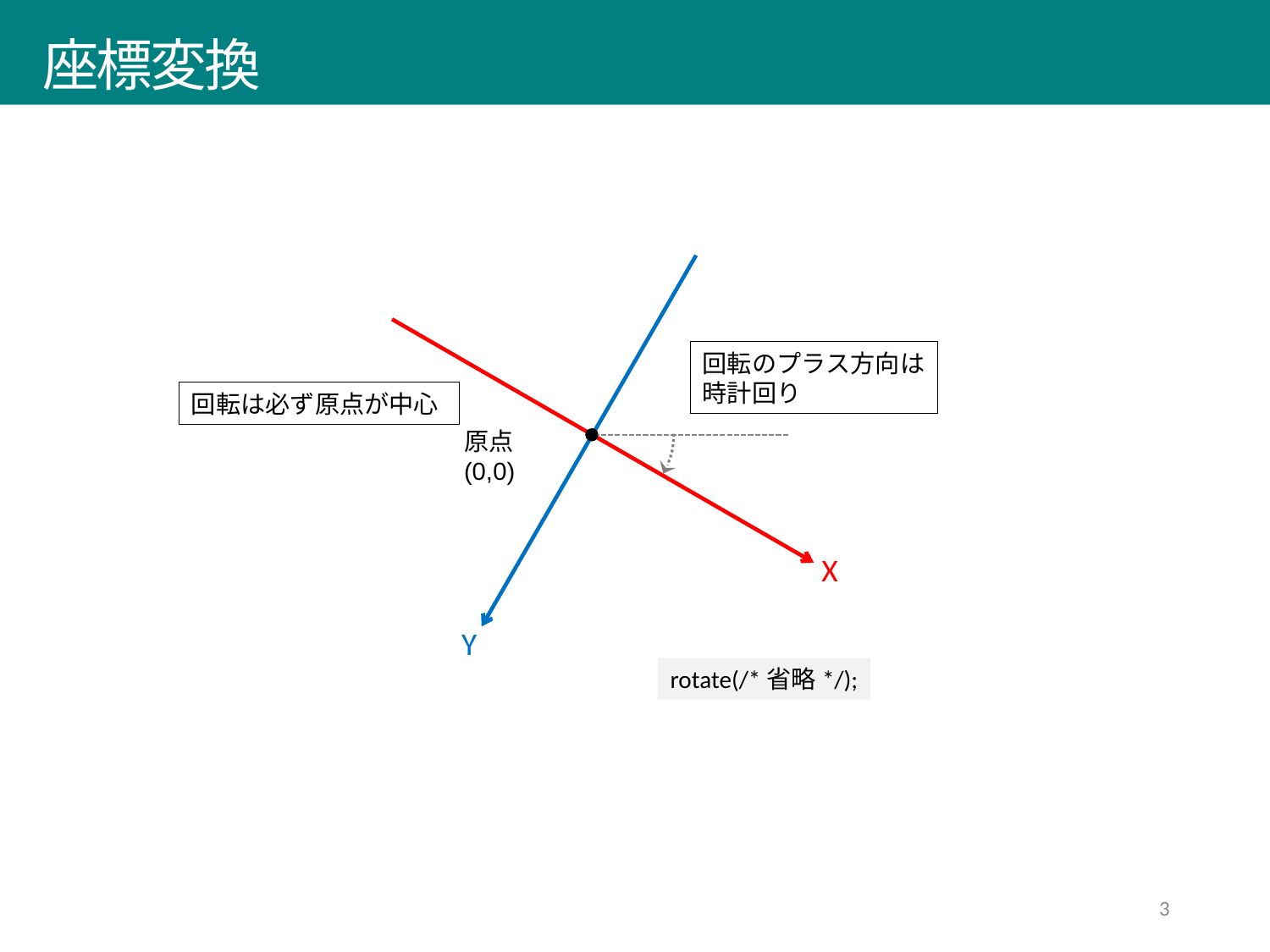

# 座標変換
回転のプラス方向は
時計回り

回転は必ず原点が中心
原点(0,0)

X
Y
rotate(/*省略*/);

3